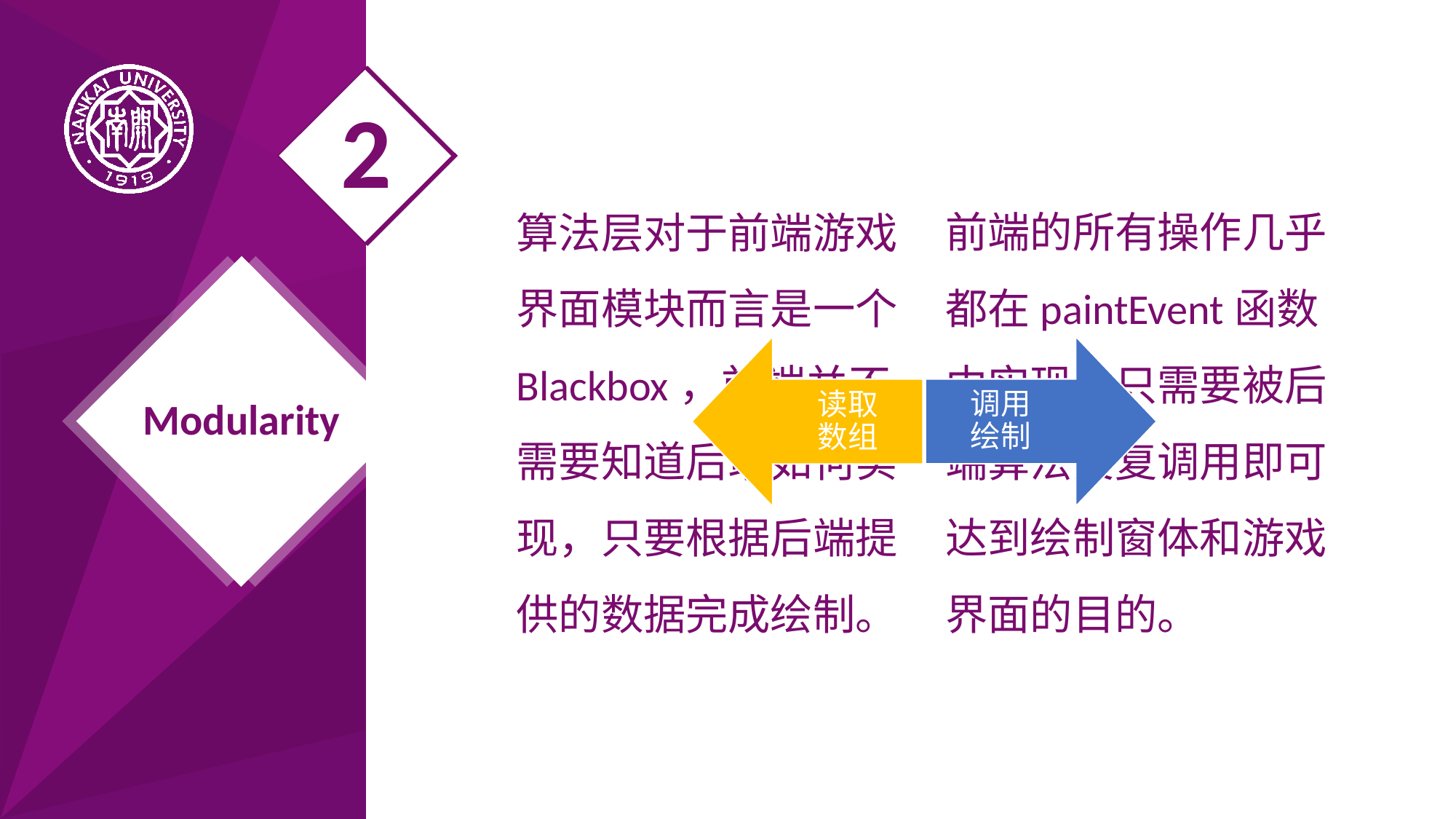

前端的所有操作几乎都在paintEvent函数中实现，只需要被后端算法反复调用即可达到绘制窗体和游戏界面的目的。
算法层对于前端游戏界面模块而言是一个Blackbox，前端并不需要知道后端如何实现，只要根据后端提供的数据完成绘制。
2
调用绘制
读取数组
Modularity